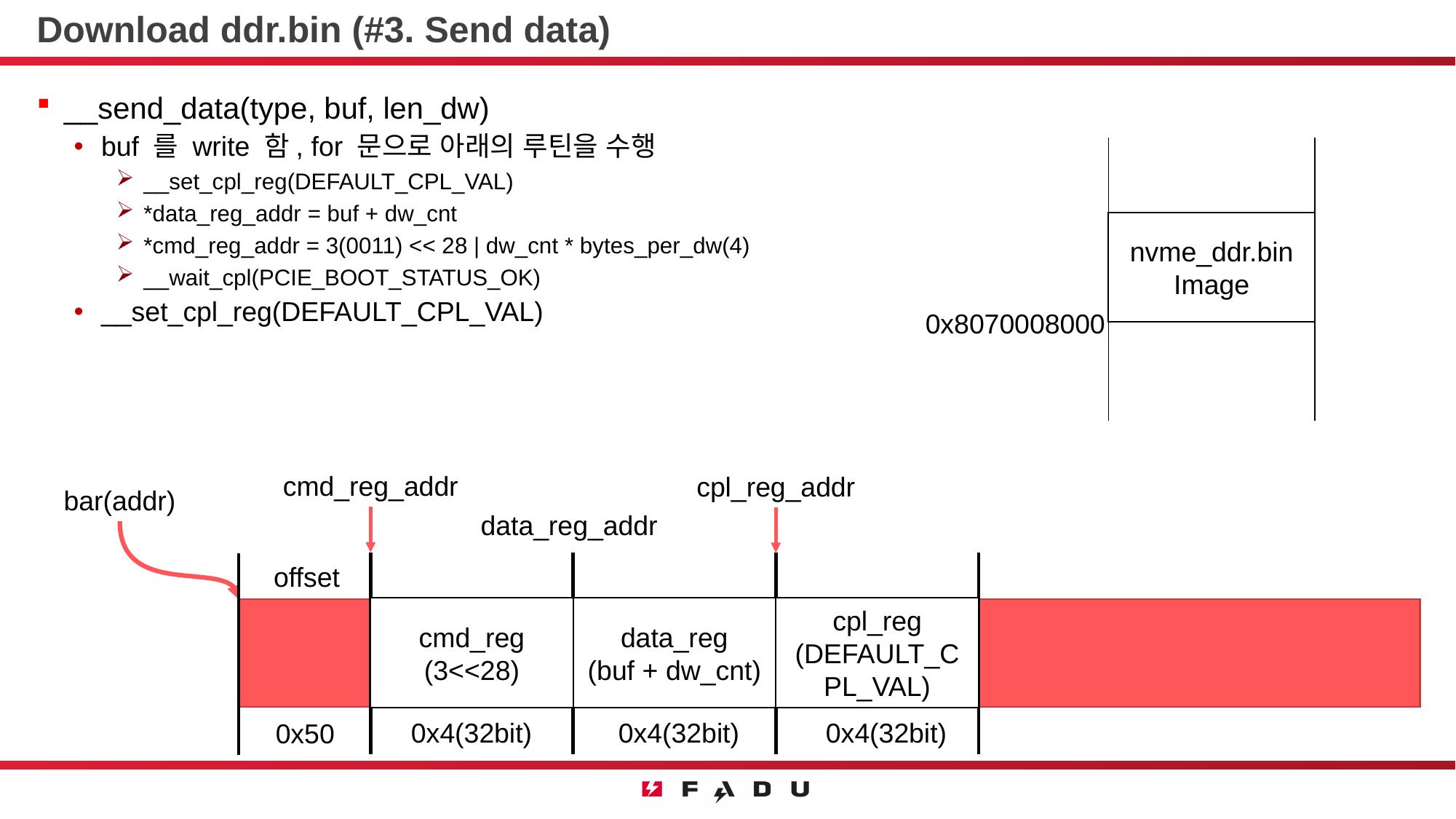

# Download ddr.bin (#3. Send data)
__send_data(type, buf, len_dw)
buf 를 write 함, for 문으로 아래의 루틴을 수행
__set_cpl_reg(DEFAULT_CPL_VAL)
*data_reg_addr = buf + dw_cnt
*cmd_reg_addr = 3(0011) << 28 | dw_cnt * bytes_per_dw(4)
__wait_cpl(PCIE_BOOT_STATUS_OK)
__set_cpl_reg(DEFAULT_CPL_VAL)

nvme_ddr.bin
Image
 0x8070008000
cmd_reg_addr
cpl_reg_addr
bar(addr)
data_reg_addr
offset
cmd_reg
(3<<28)
data_reg
(buf + dw_cnt)
cpl_reg
(DEFAULT_CPL_VAL)

0x4(32bit)
0x4(32bit)
0x4(32bit)
0x50